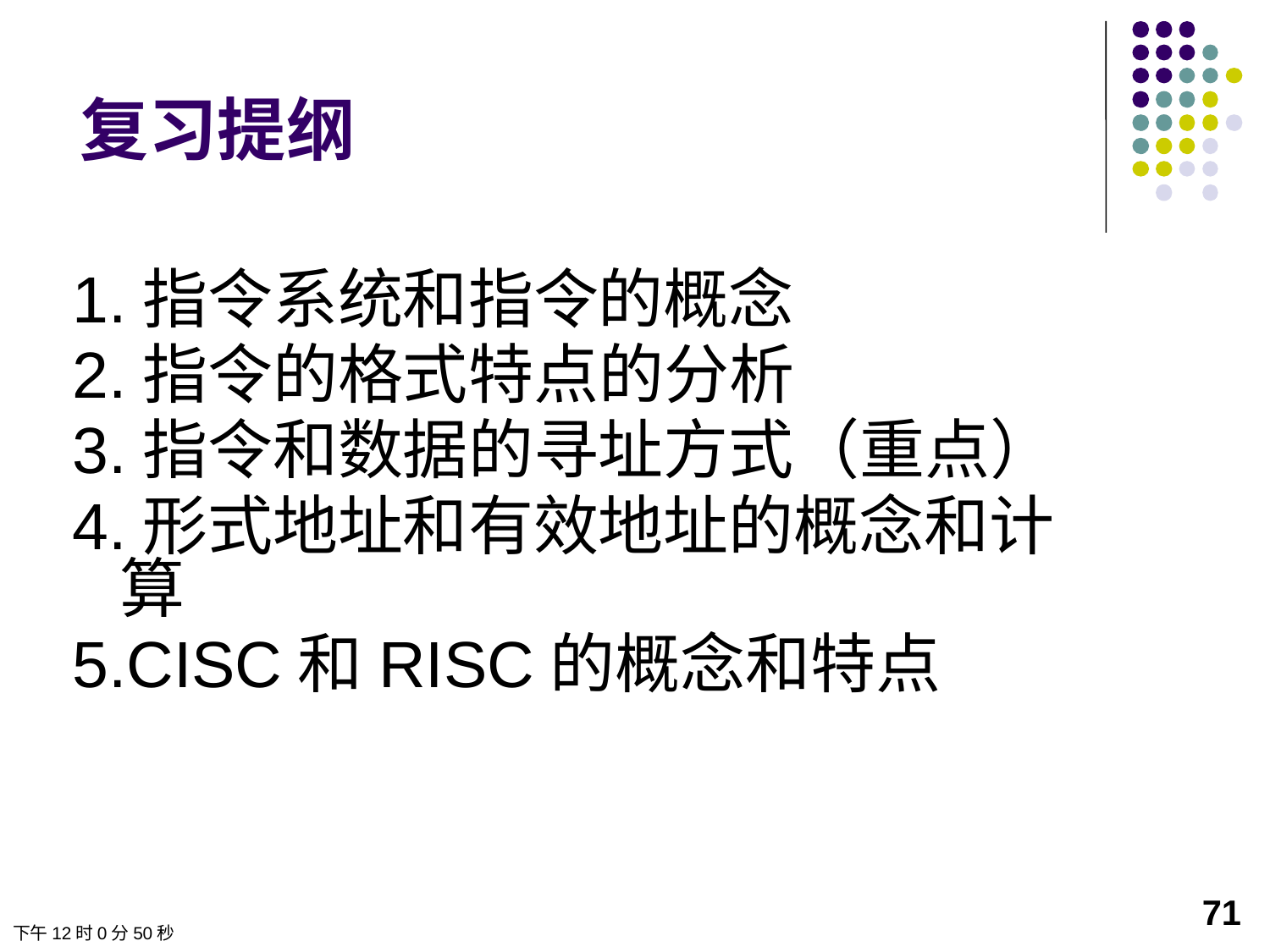

# 复习提纲
1.指令系统和指令的概念
2.指令的格式特点的分析
3.指令和数据的寻址方式（重点）
4.形式地址和有效地址的概念和计算
5.CISC和RISC的概念和特点
71
下午12时0分50秒